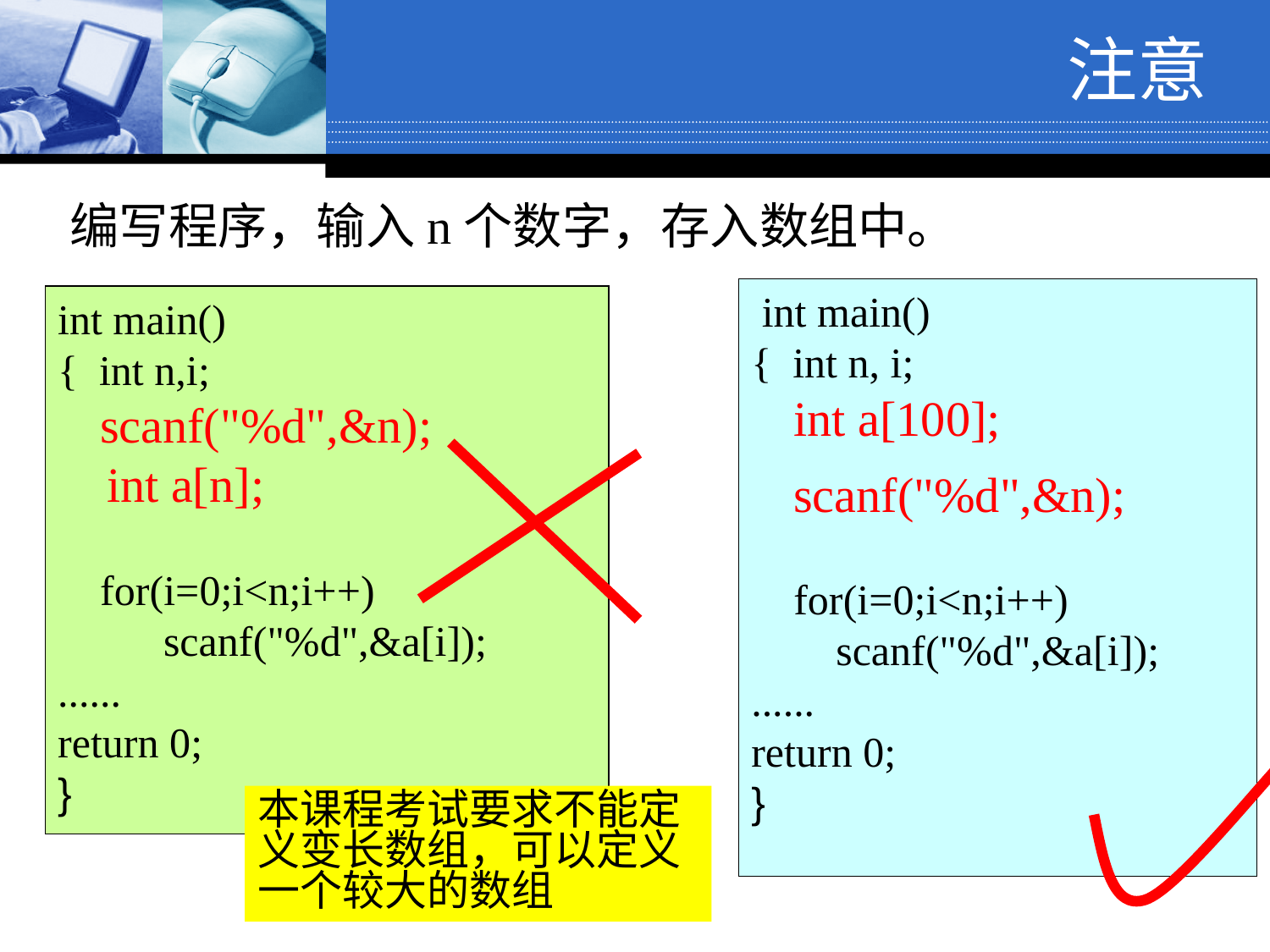

注意
编写程序，输入n个数字，存入数组中。
 int main()
{  int n, i;
    int a[100];

    scanf("%d",&n);

    for(i=0;i<n;i++)
        scanf("%d",&a[i]);
......
return 0;
}
int main()
{  int n,i;
    scanf("%d",&n);
    int a[n];

    for(i=0;i<n;i++)
          scanf("%d",&a[i]);
......
return 0;
}

本课程考试要求不能定义变长数组，可以定义一个较大的数组